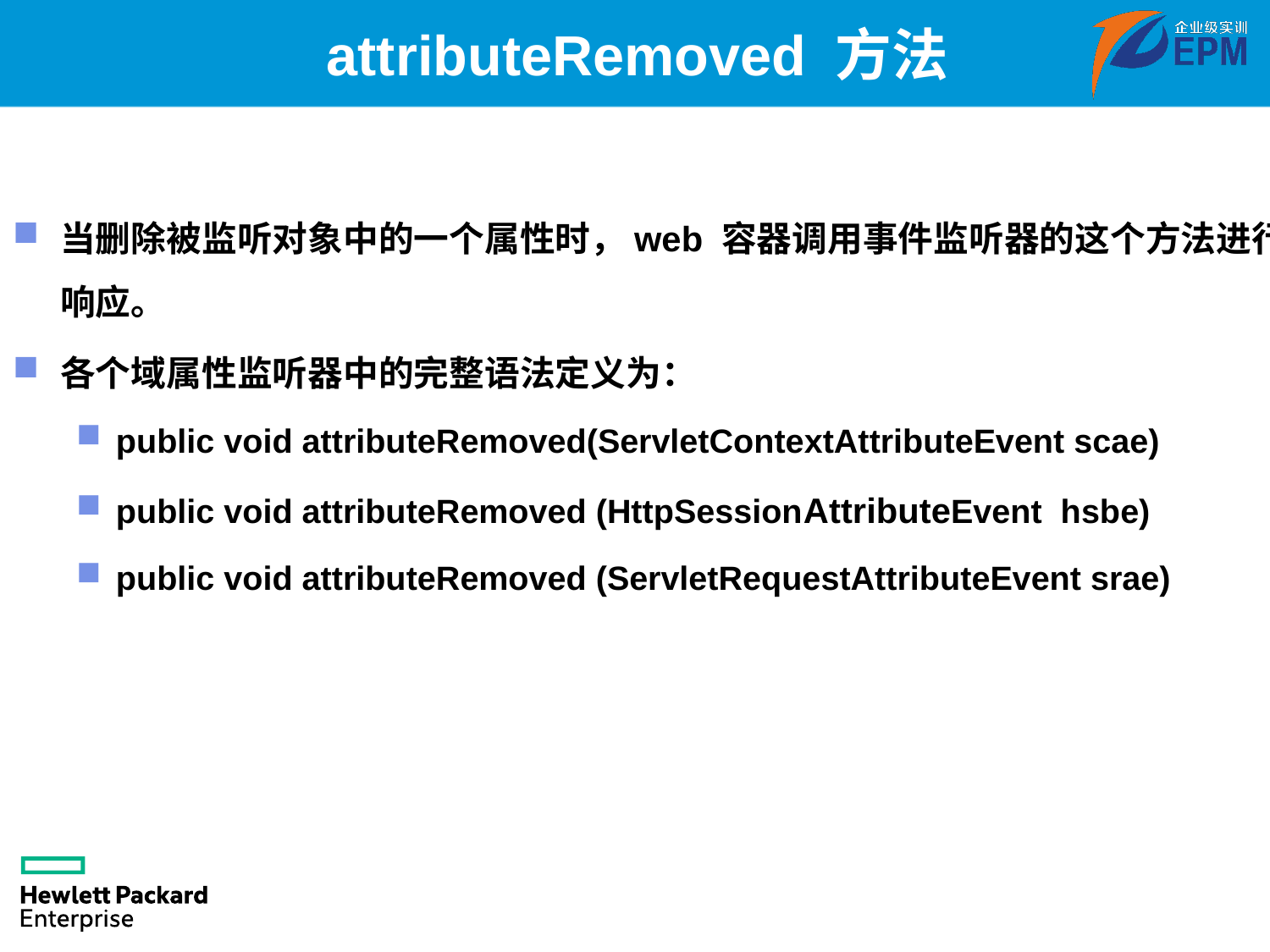

# attributeRemoved 方法
当删除被监听对象中的一个属性时，web 容器调用事件监听器的这个方法进行响应。
各个域属性监听器中的完整语法定义为：
public void attributeRemoved(ServletContextAttributeEvent scae)
public void attributeRemoved (HttpSessionAttributeEvent  hsbe)
public void attributeRemoved (ServletRequestAttributeEvent srae)